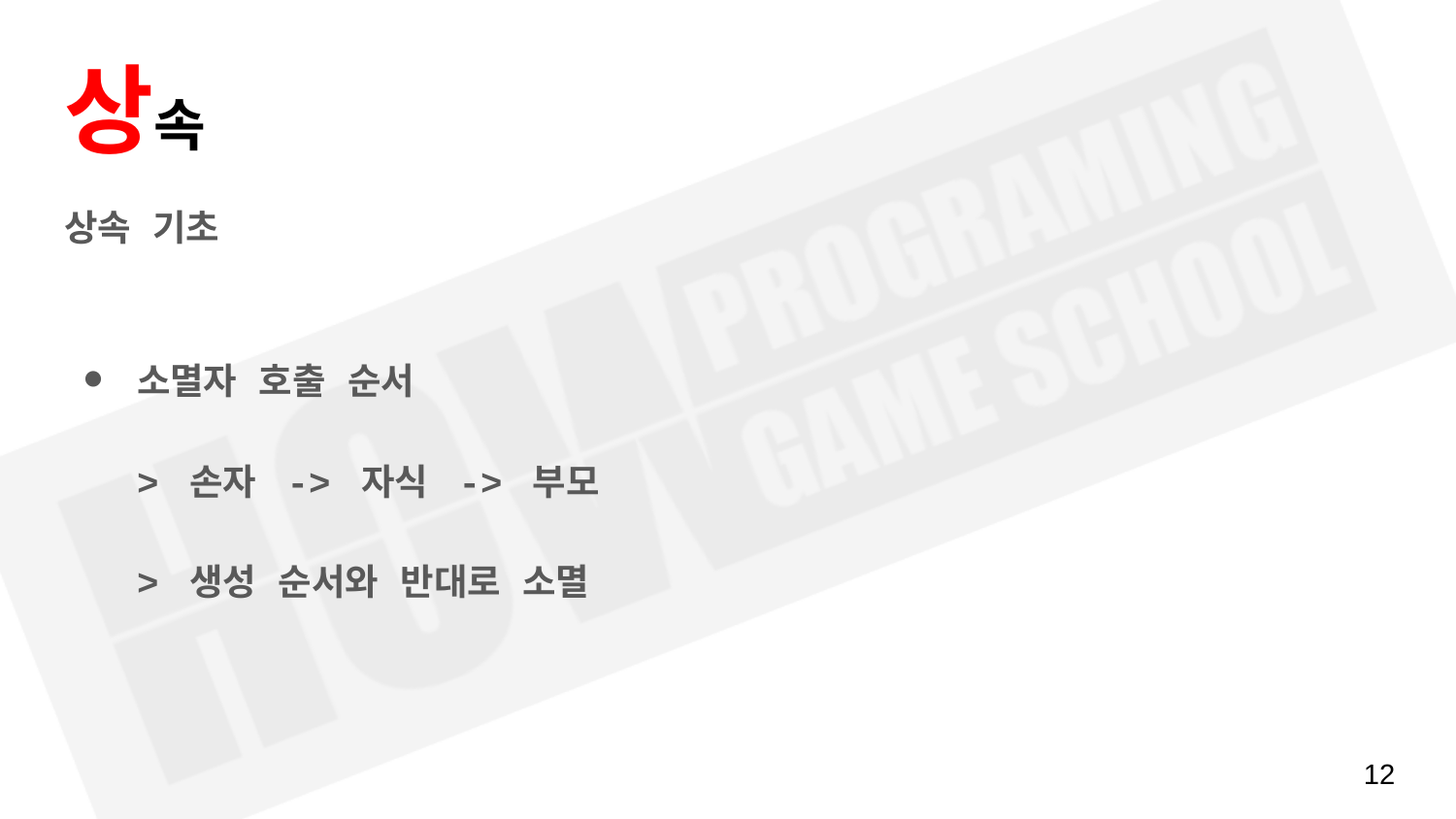

# 상속
상속 기초

소멸자 호출 순서
> 손자 -> 자식 -> 부모
> 생성 순서와 반대로 소멸
12